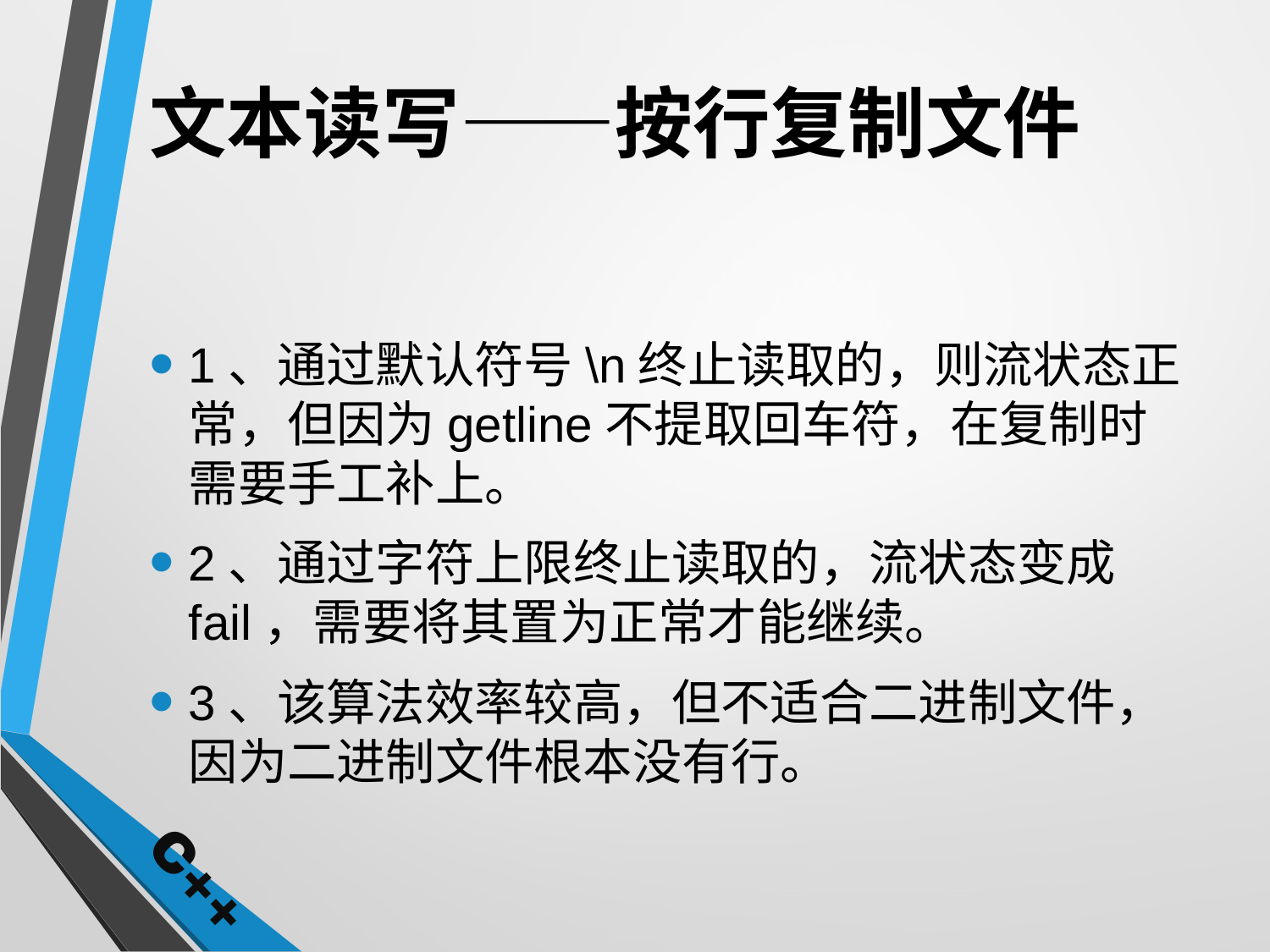

# 文本读写——按行复制文件
1、通过默认符号\n终止读取的，则流状态正常，但因为getline不提取回车符，在复制时需要手工补上。
2、通过字符上限终止读取的，流状态变成fail，需要将其置为正常才能继续。
3、该算法效率较高，但不适合二进制文件，因为二进制文件根本没有行。